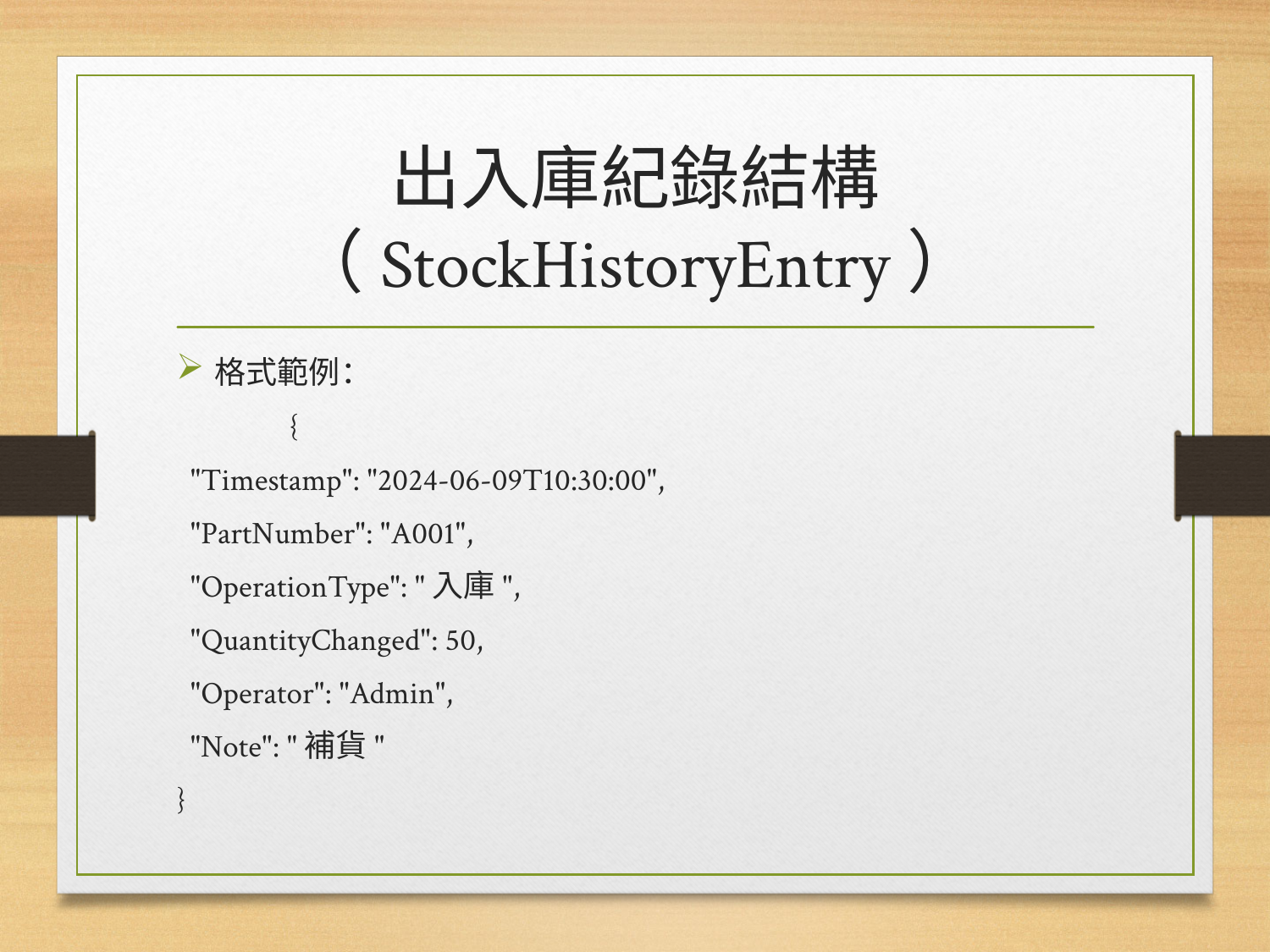

# 出入庫紀錄結構（StockHistoryEntry）
格式範例：
	{
  "Timestamp": "2024-06-09T10:30:00",
  "PartNumber": "A001",
  "OperationType": "入庫",
  "QuantityChanged": 50,
  "Operator": "Admin",
  "Note": "補貨"
}